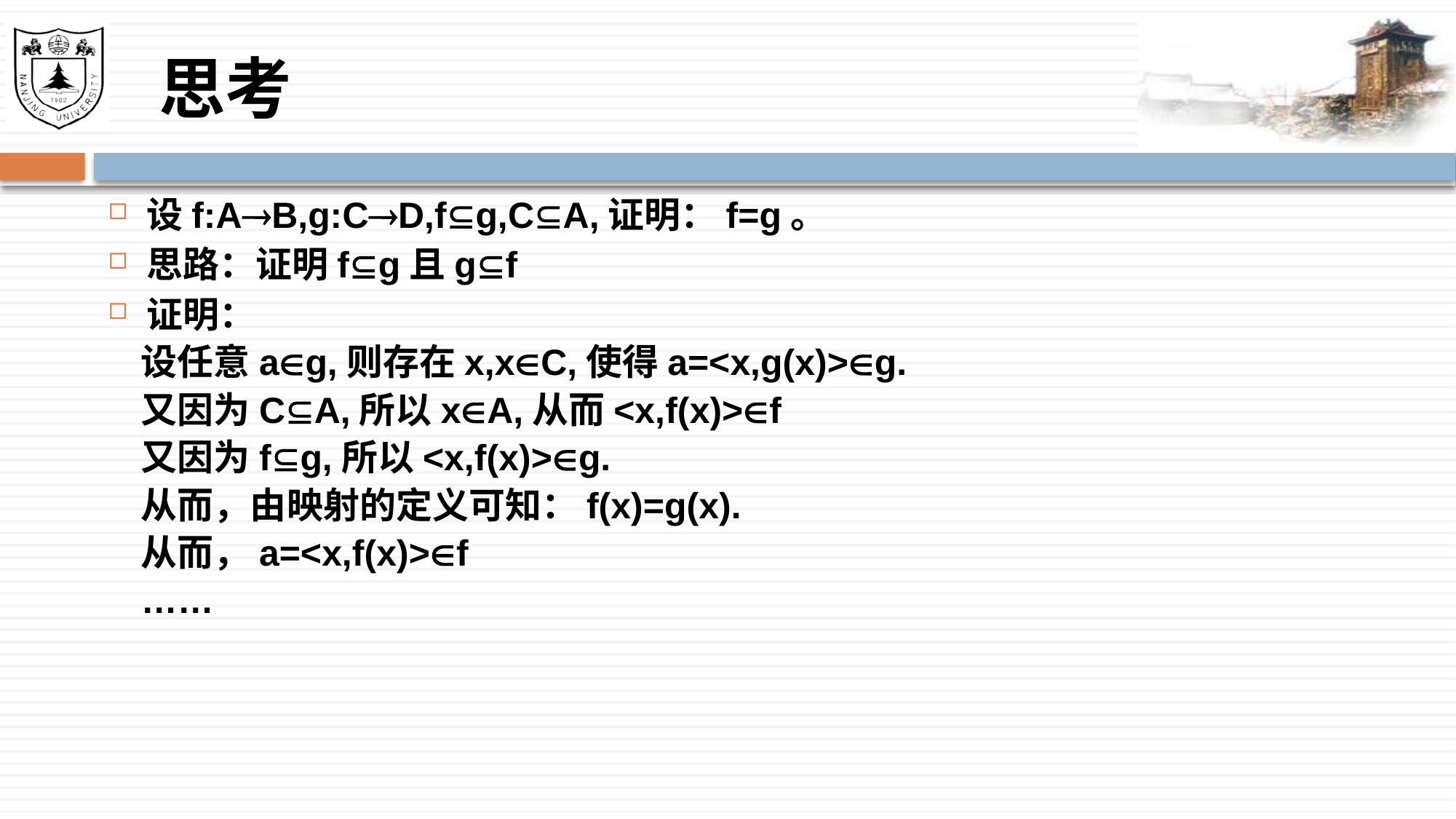

# 思考
设f:A→B,g:C→D,f⊆g,C⊆A,证明：f=g。
思路：证明f⊆g且g⊆f
证明：
设任意a∈g,则存在x,x∈C,使得a=<x,g(x)>∈g.
又因为C⊆A,所以x∈A,从而<x,f(x)>∈f
又因为f⊆g,所以<x,f(x)>∈g.
从而，由映射的定义可知：f(x)=g(x).
从而，a=<x,f(x)>∈f
……